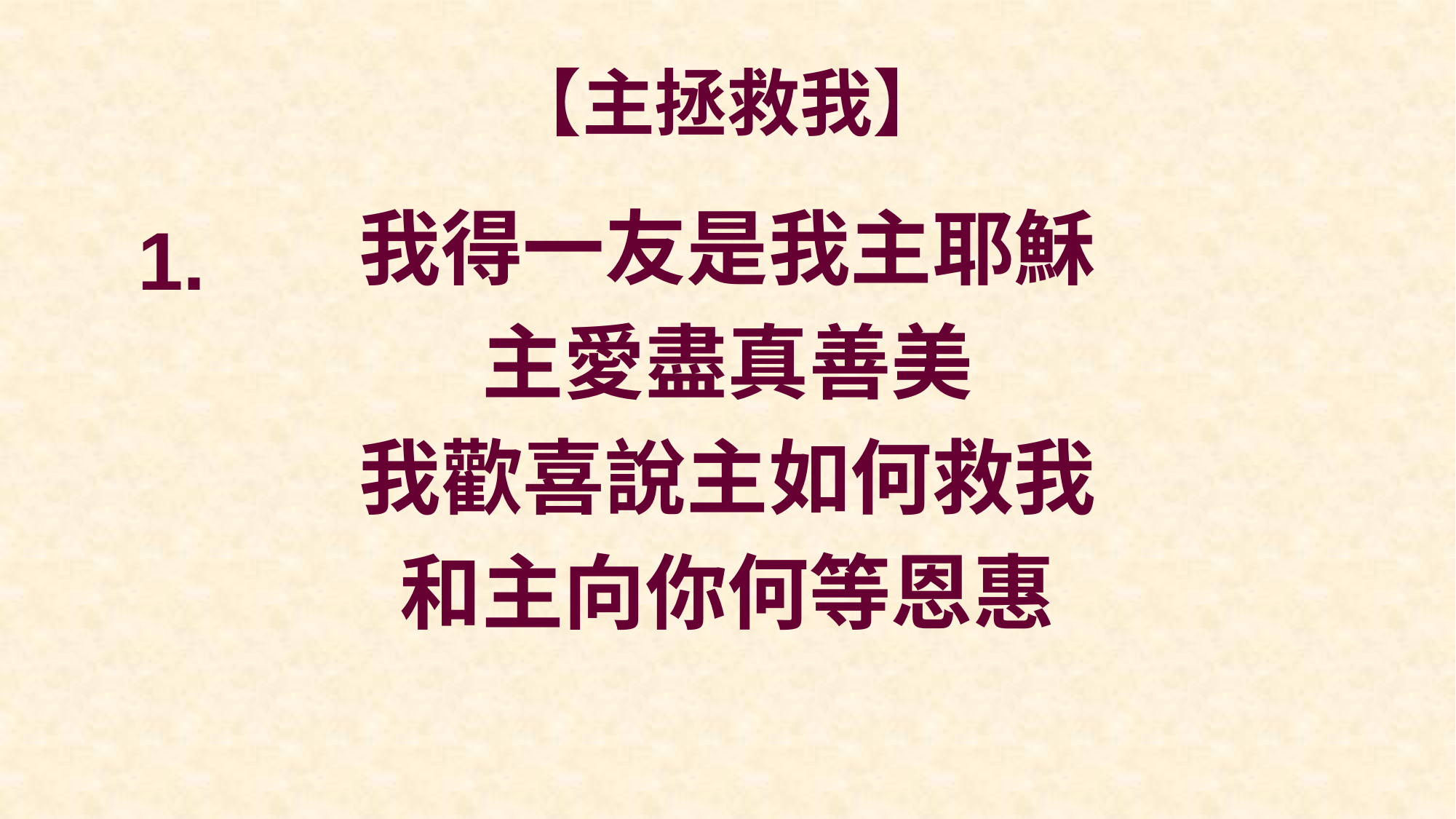

# 【主拯救我】
我得一友是我主耶穌
主愛盡真善美
我歡喜說主如何救我
和主向你何等恩惠
1.